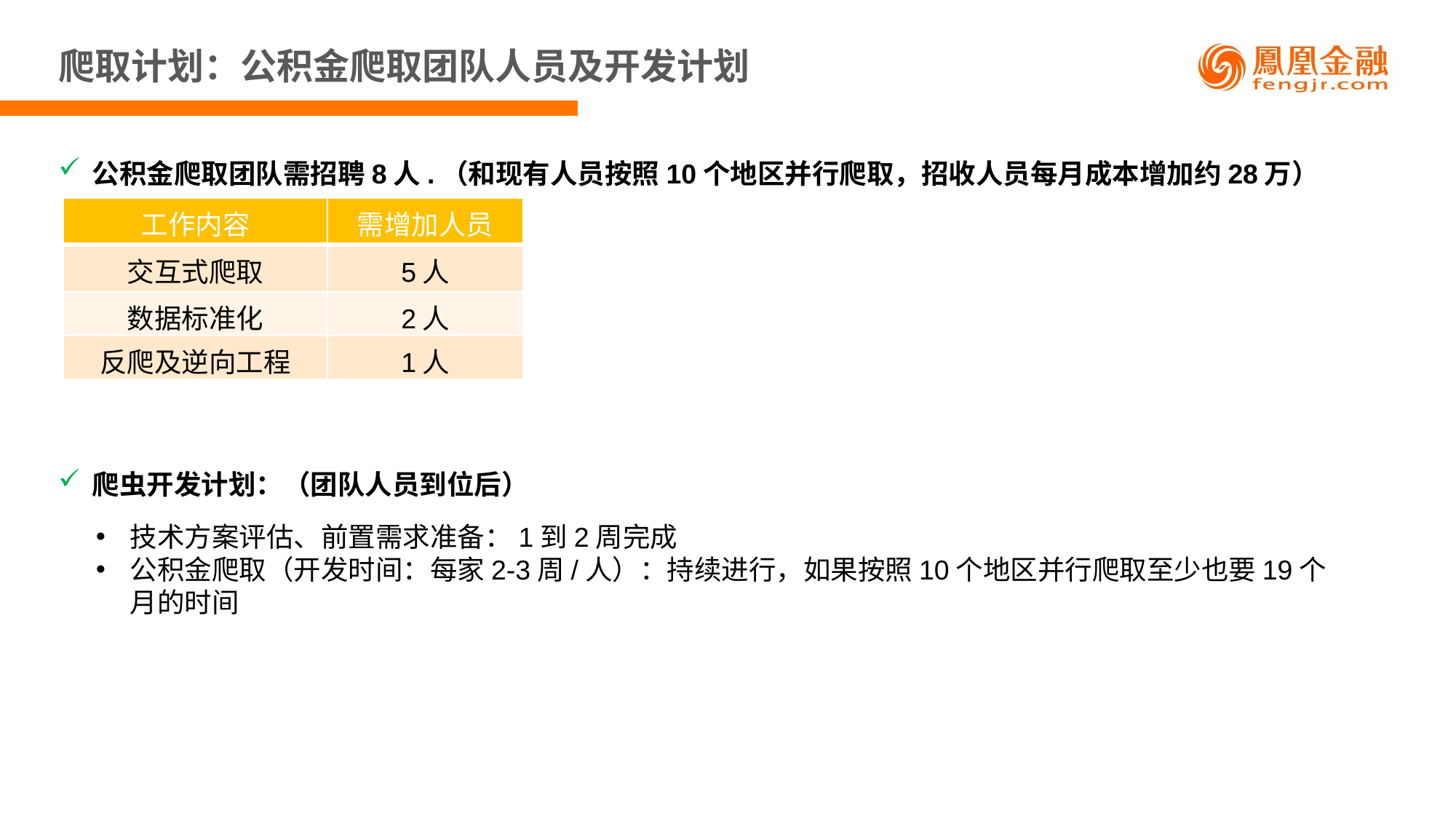

爬取计划：公积金爬取团队人员及开发计划
公积金爬取团队需招聘8人.（和现有人员按照10个地区并行爬取，招收人员每月成本增加约28万）
| 工作内容 | 需增加人员 |
| --- | --- |
| 交互式爬取 | 5人 |
| 数据标准化 | 2人 |
| 反爬及逆向工程 | 1人 |
功能
爬虫开发计划：（团队人员到位后）
效率
技术方案评估、前置需求准备：1到2周完成
公积金爬取（开发时间：每家2-3周/人）：持续进行，如果按照10个地区并行爬取至少也要19个月的时间